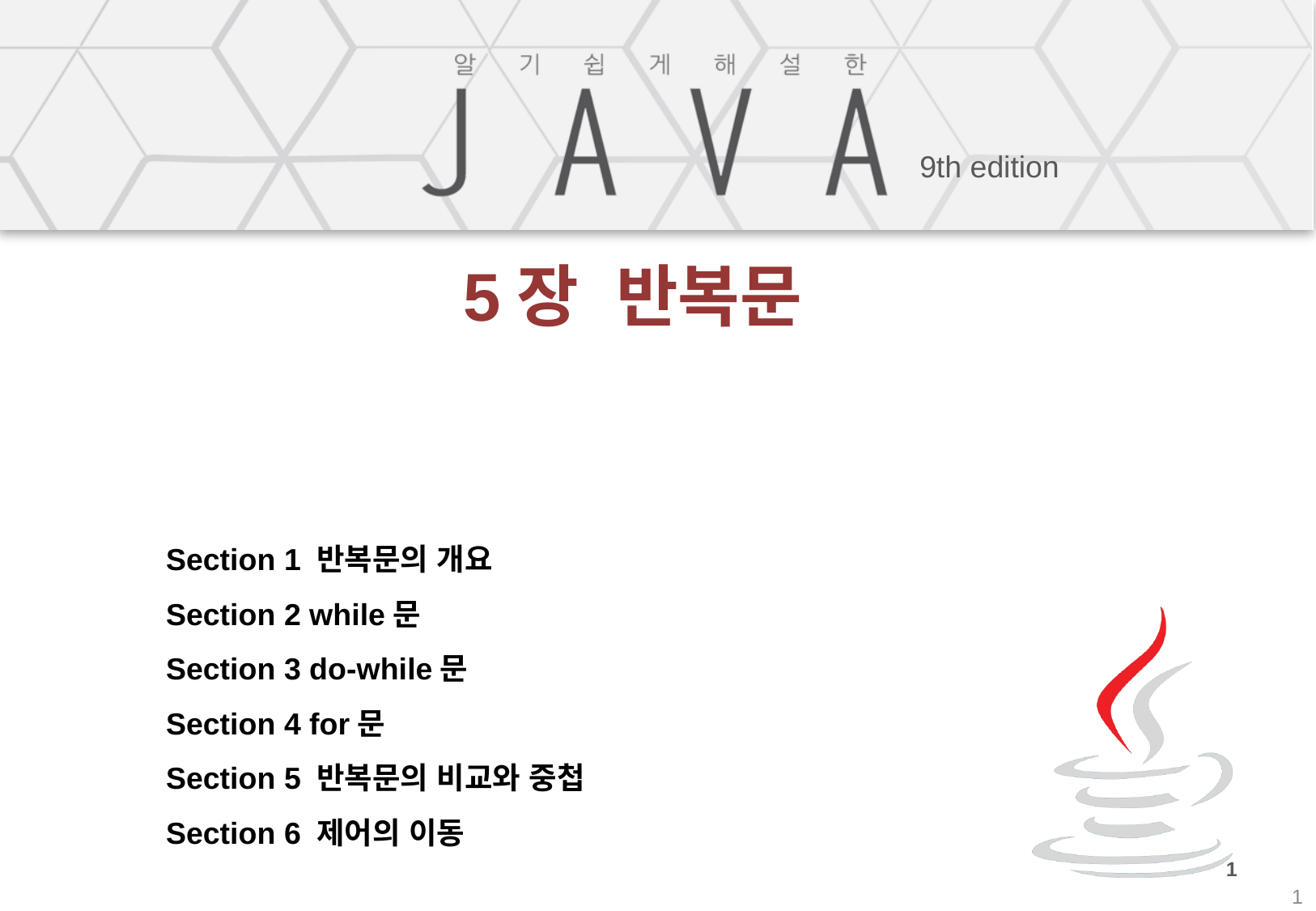

# 5장  반복문

Section 1 반복문의 개요
Section 2 while문
Section 3 do-while문
Section 4 for문
Section 5 반복문의 비교와 중첩
Section 6 제어의 이동
1
1